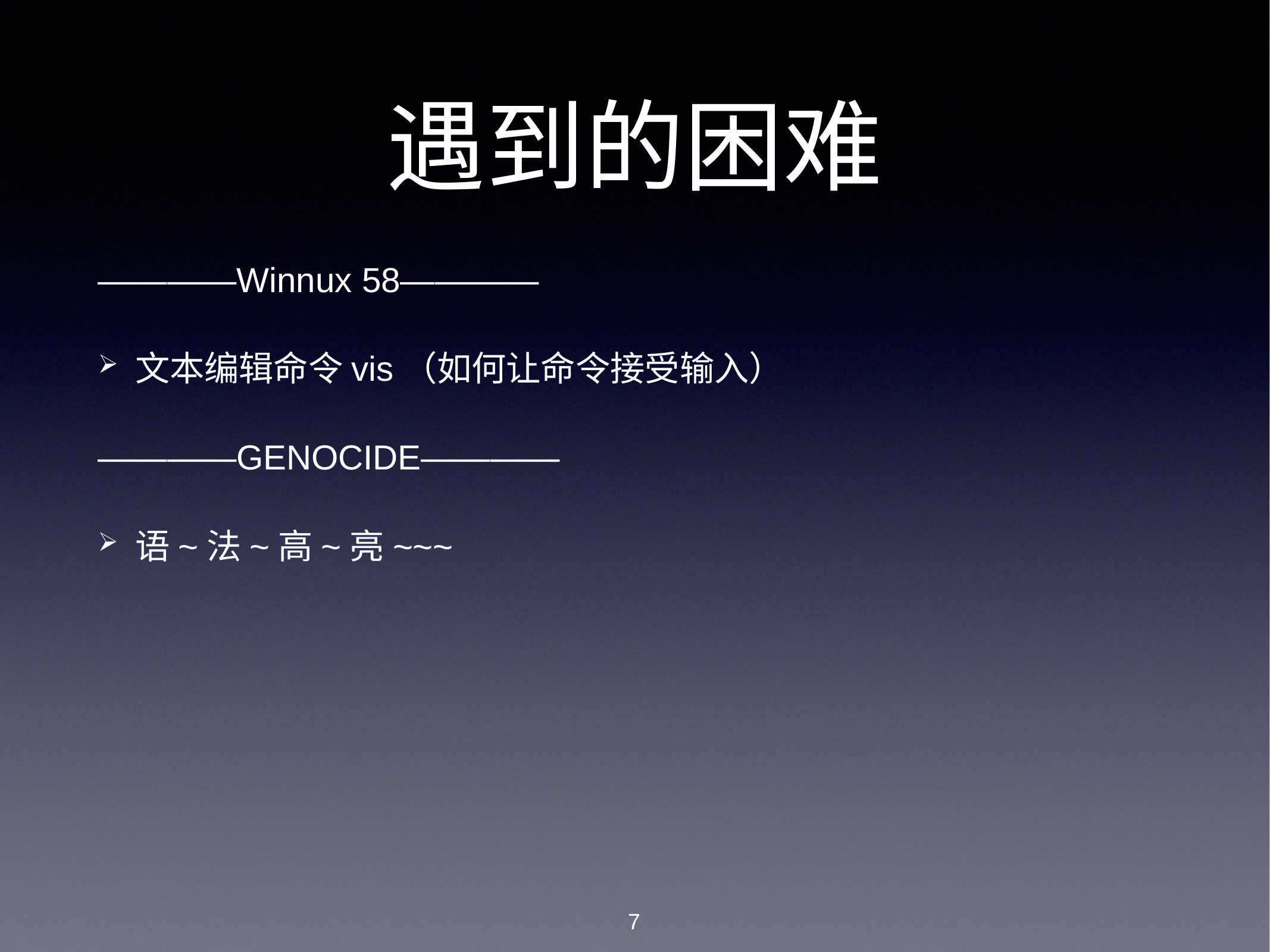

# 遇到的困难
————Winnux 58————
文本编辑命令vis（如何让命令接受输入）
————GENOCIDE————
语~法~高~亮~~~
7